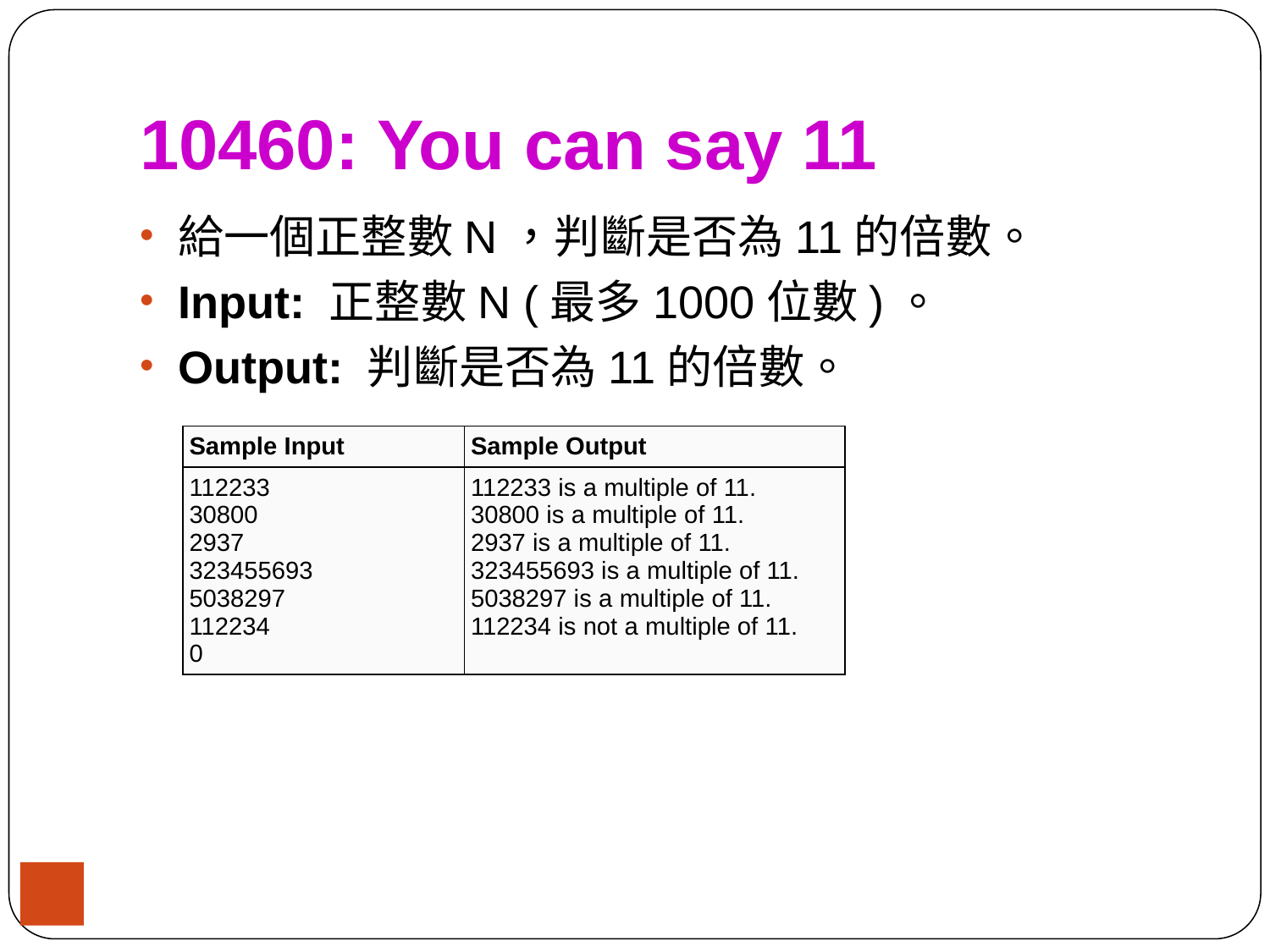

# 10460: You can say 11
給一個正整數N，判斷是否為11的倍數。
Input: 正整數N (最多1000位數)。
Output: 判斷是否為11的倍數。
| Sample Input | Sample Output |
| --- | --- |
| 112233 30800 2937 323455693 5038297 112234 0 | 112233 is a multiple of 11. 30800 is a multiple of 11. 2937 is a multiple of 11. 323455693 is a multiple of 11. 5038297 is a multiple of 11. 112234 is not a multiple of 11. |